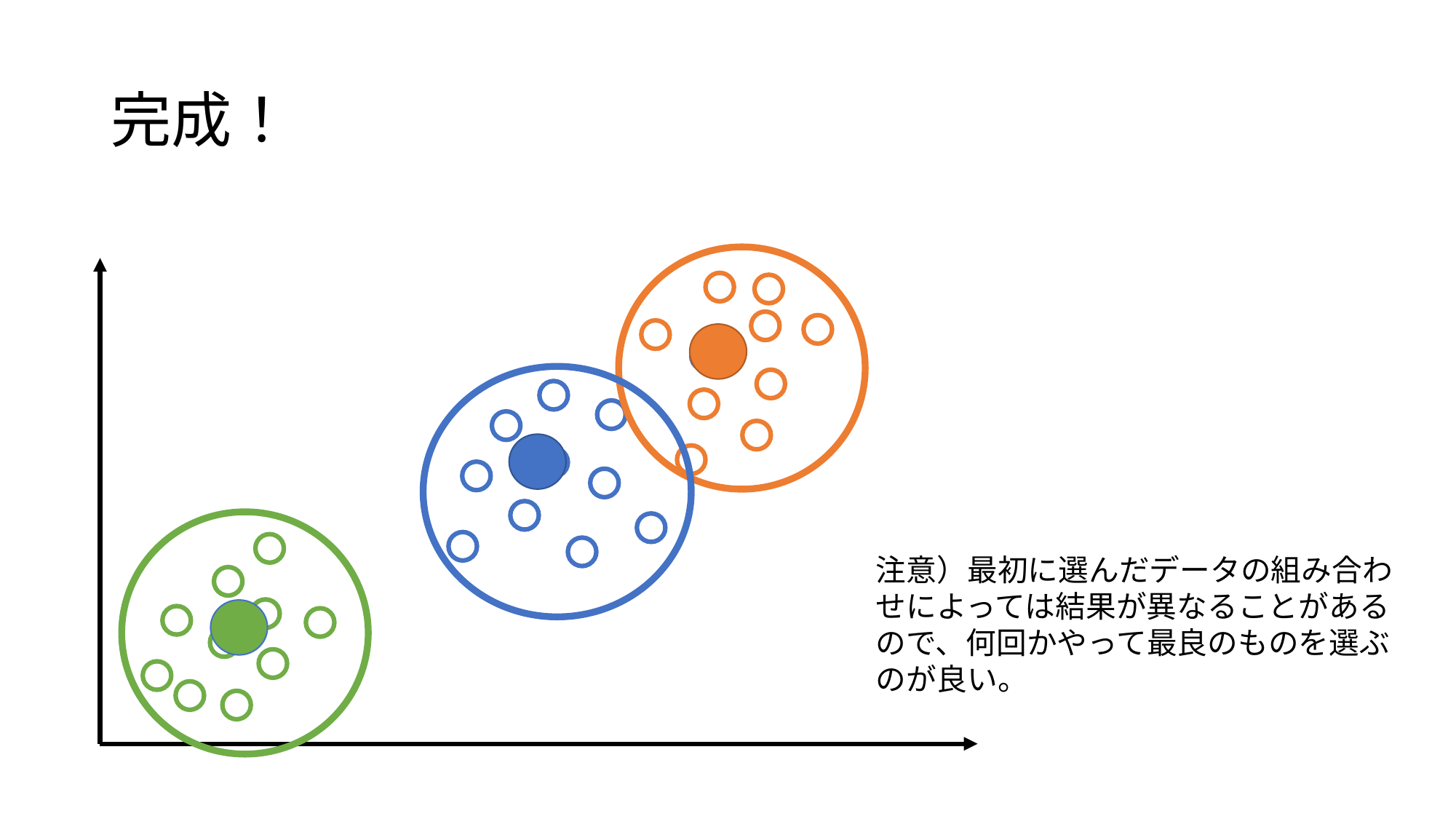

# 完成！

注意）最初に選んだデータの組み合わせによっては結果が異なることがあるので、何回かやって最良のものを選ぶのが良い。